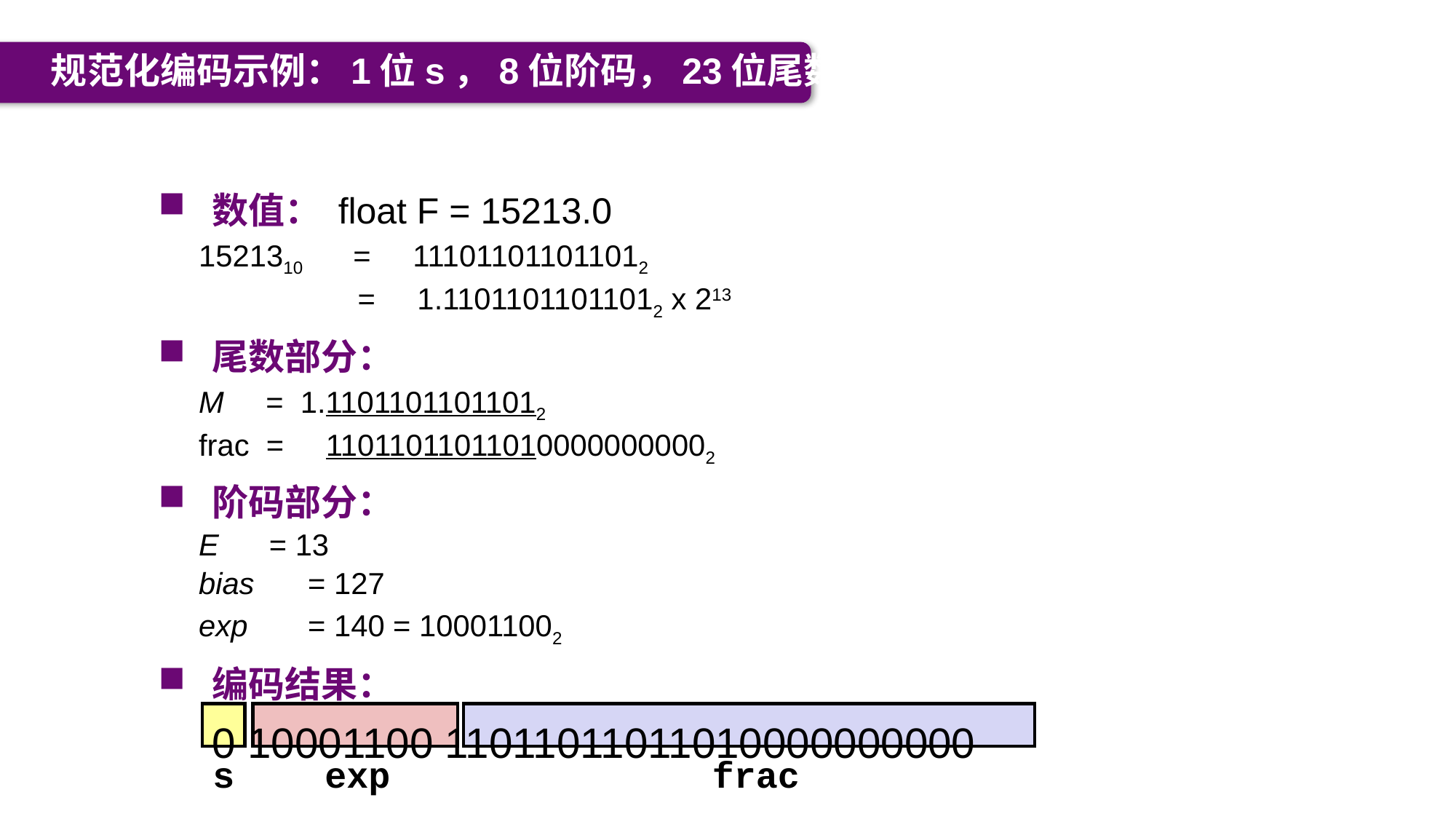

规范化编码示例：1位s，8位阶码，23位尾数

数值： float F = 15213.0
1521310      =     111011011011012
                   =     1.11011011011012 x 213
尾数部分：
M     =  1.11011011011012
frac  =     110110110110100000000002
阶码部分：
E      = 13
bias 	= 127
exp 	= 140 = 100011002
编码结果：
0 10001100 11011011011010000000000

s
exp
frac